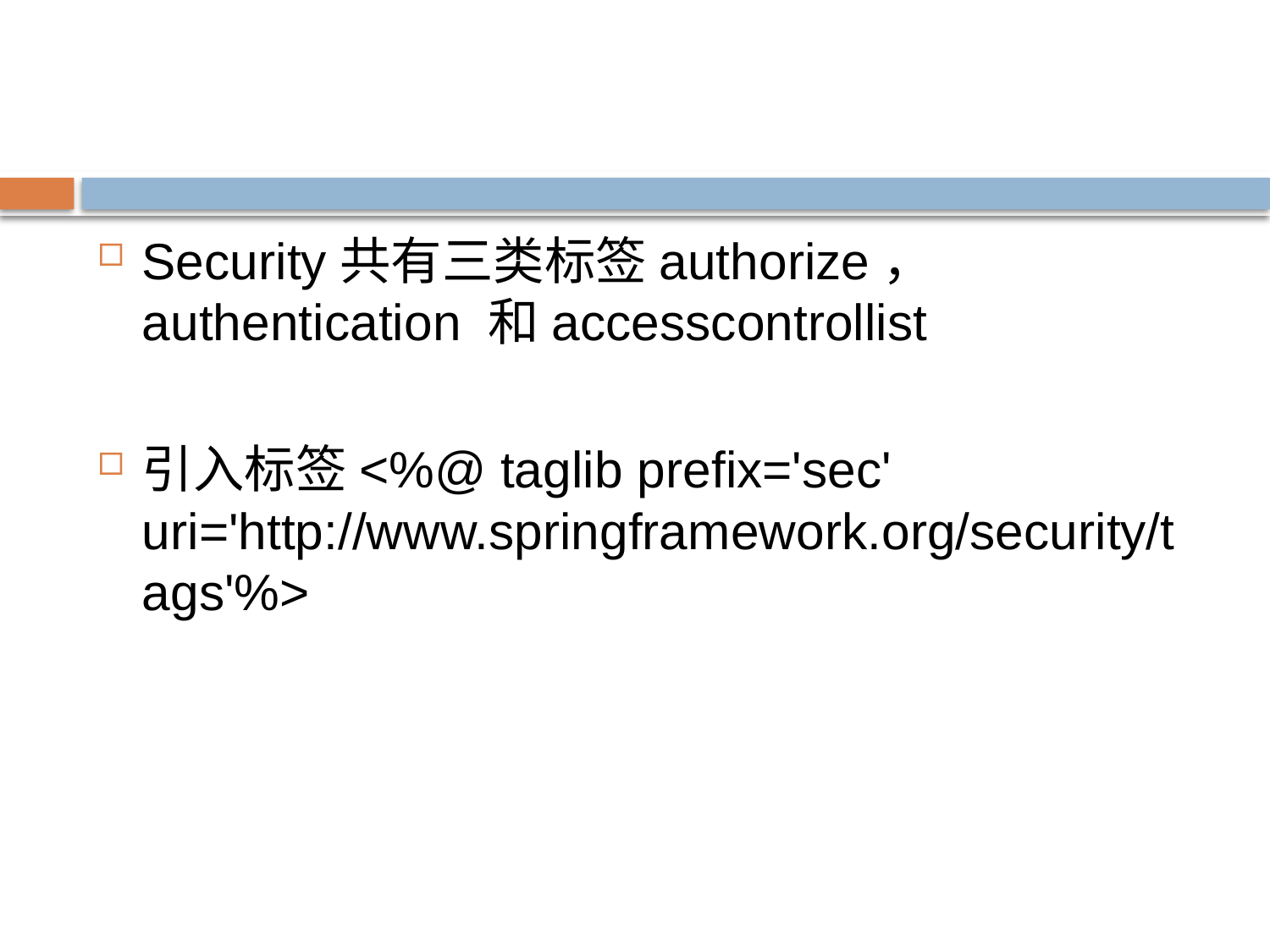

#
Security共有三类标签authorize， authentication 和accesscontrollist

引入标签<%@ taglib prefix='sec' uri='http://www.springframework.org/security/tags'%>